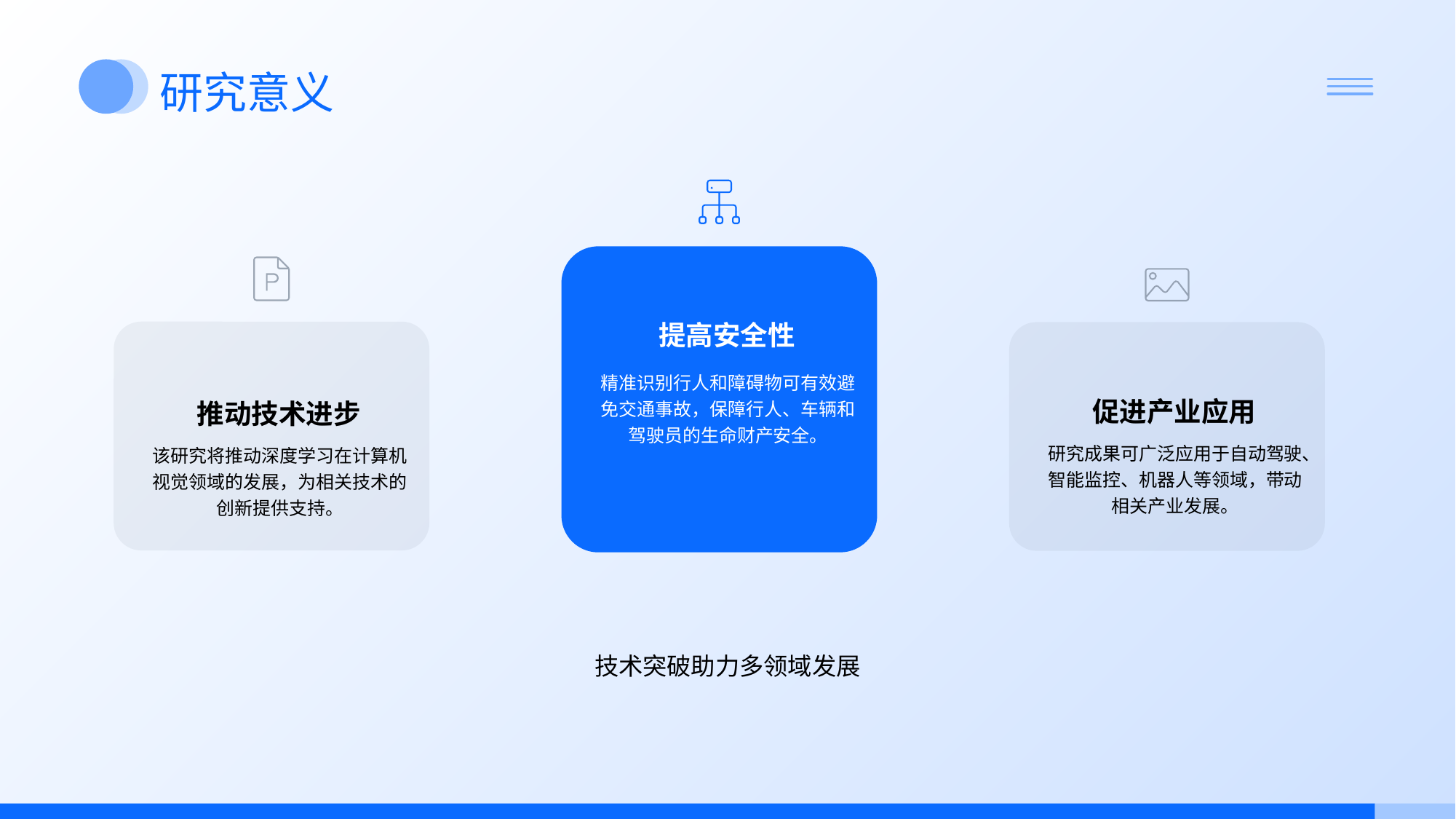

# 研究意义

提高安全性
精准识别行人和障碍物可有效避免交通事故，保障行人、车辆和驾驶员的生命财产安全。

推动技术进步
该研究将推动深度学习在计算机视觉领域的发展，为相关技术的创新提供支持。

促进产业应用
研究成果可广泛应用于自动驾驶、智能监控、机器人等领域，带动相关产业发展。
技术突破助力多领域发展